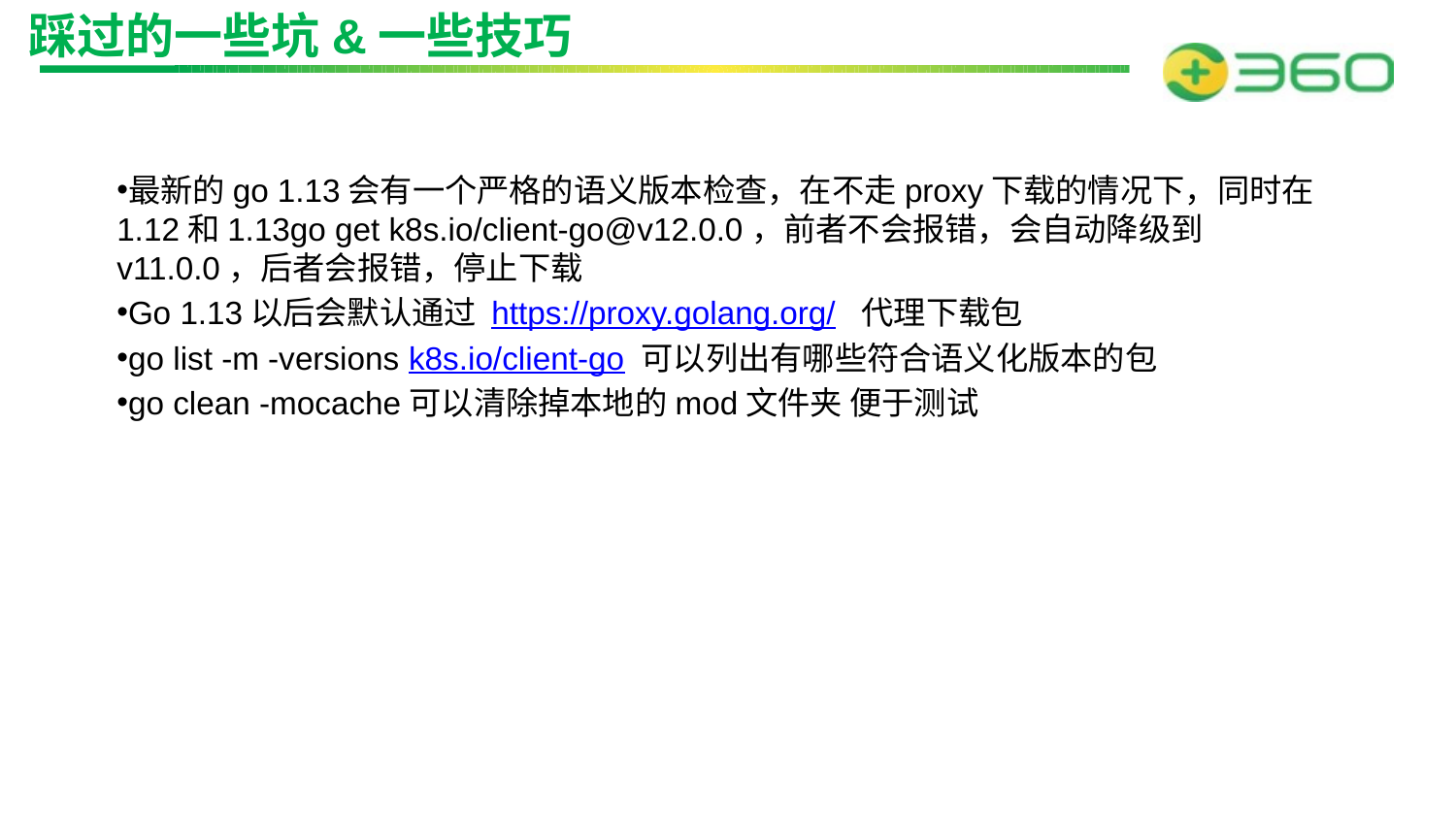

踩过的一些坑&一些技巧
最新的go 1.13会有一个严格的语义版本检查，在不走proxy下载的情况下，同时在1.12和1.13go get k8s.io/client-go@v12.0.0，前者不会报错，会自动降级到v11.0.0，后者会报错，停止下载
Go 1.13以后会默认通过 https://proxy.golang.org/  代理下载包
go list -m -versions k8s.io/client-go 可以列出有哪些符合语义化版本的包
go clean -mocache可以清除掉本地的mod文件夹 便于测试